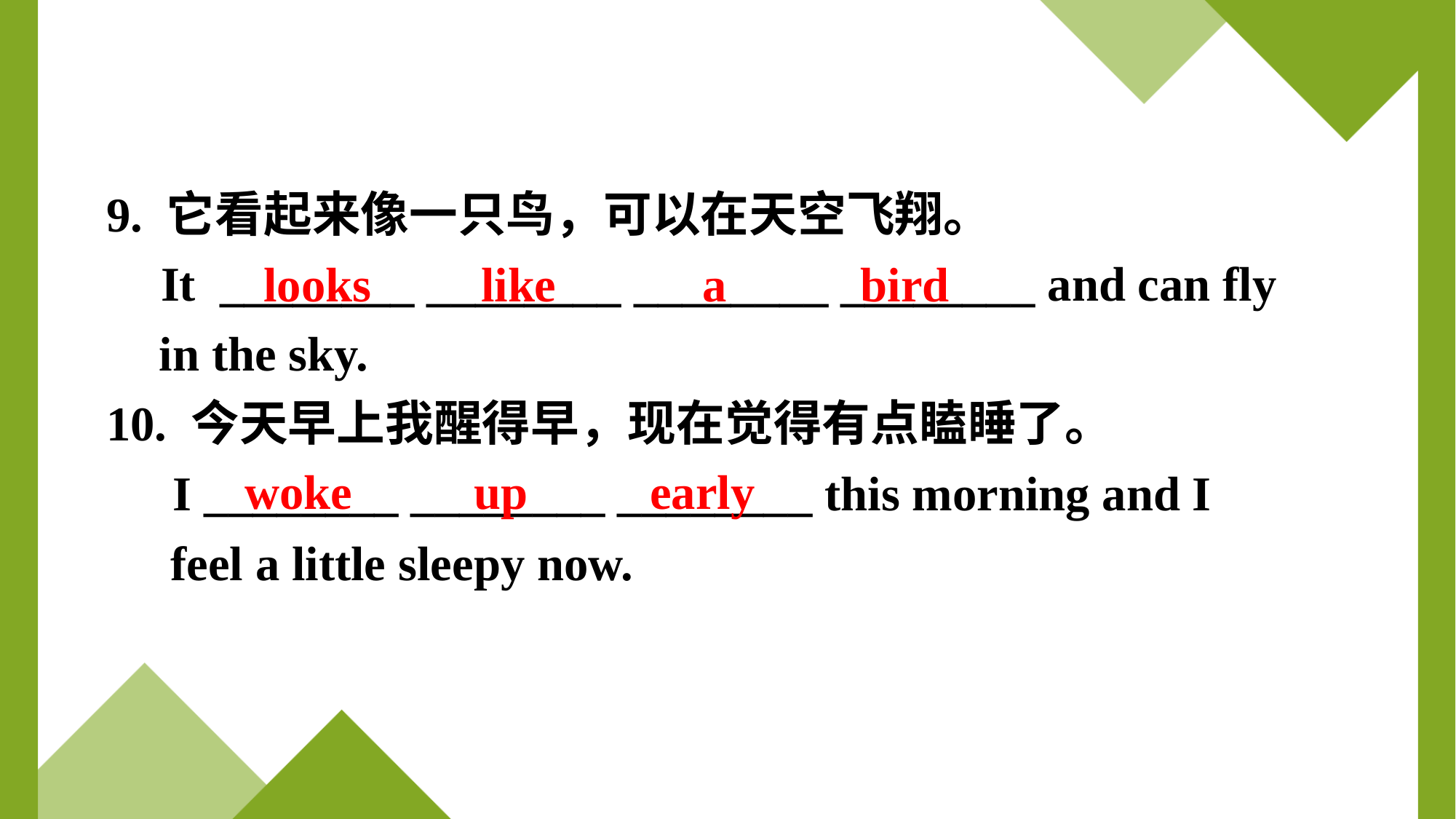

9. 它看起来像一只鸟，可以在天空飞翔。
   It  ________ ________ ________ ________ and can fly in the sky.
10. 今天早上我醒得早，现在觉得有点瞌睡了。
    I ________ ________ ________ this morning and I feel a little sleepy now.
  looks         like            a           bird
woke          up          early